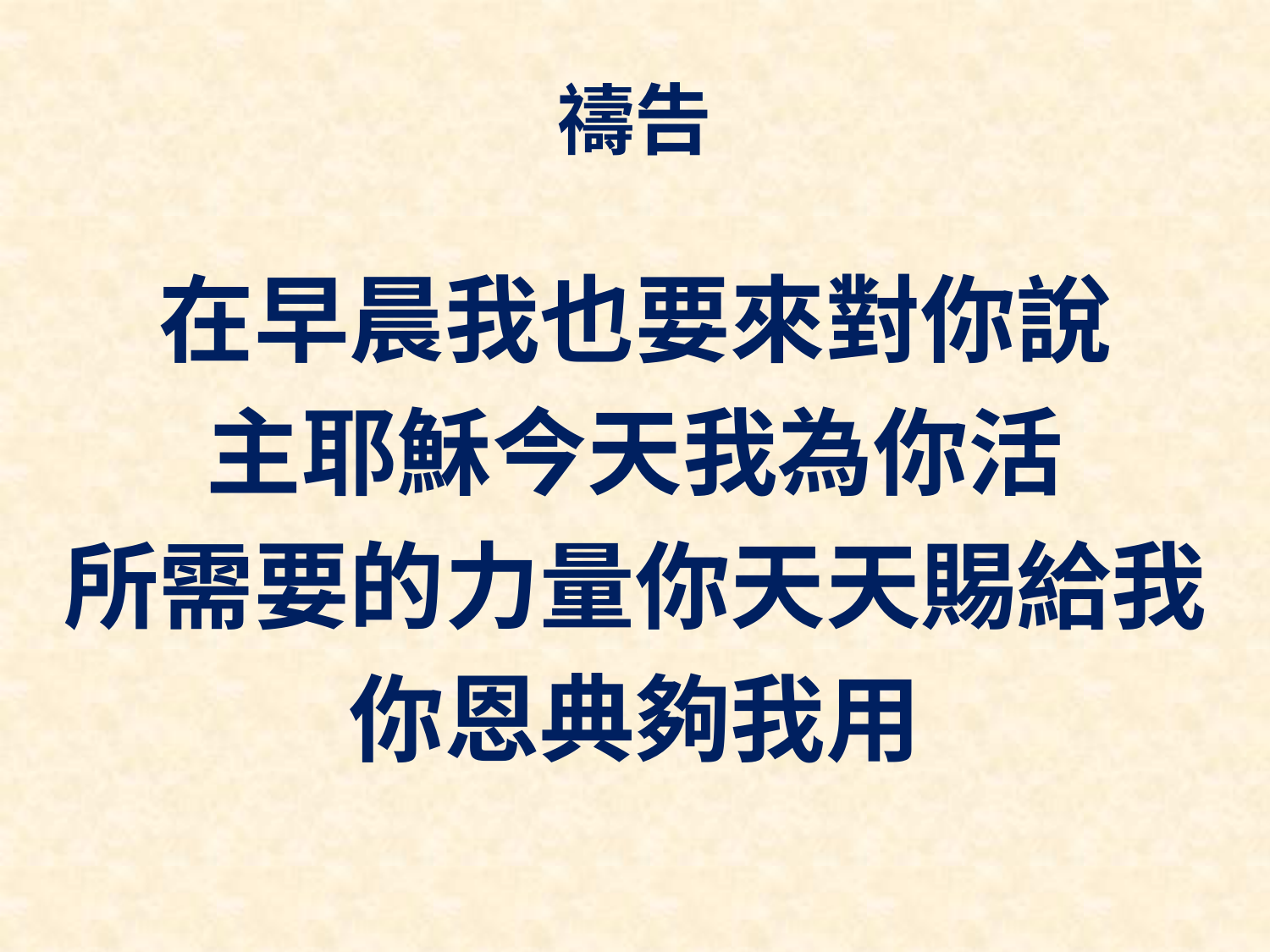

# 禱告
在早晨我也要來對你說
主耶穌今天我為你活
所需要的力量你天天賜給我
你恩典夠我用